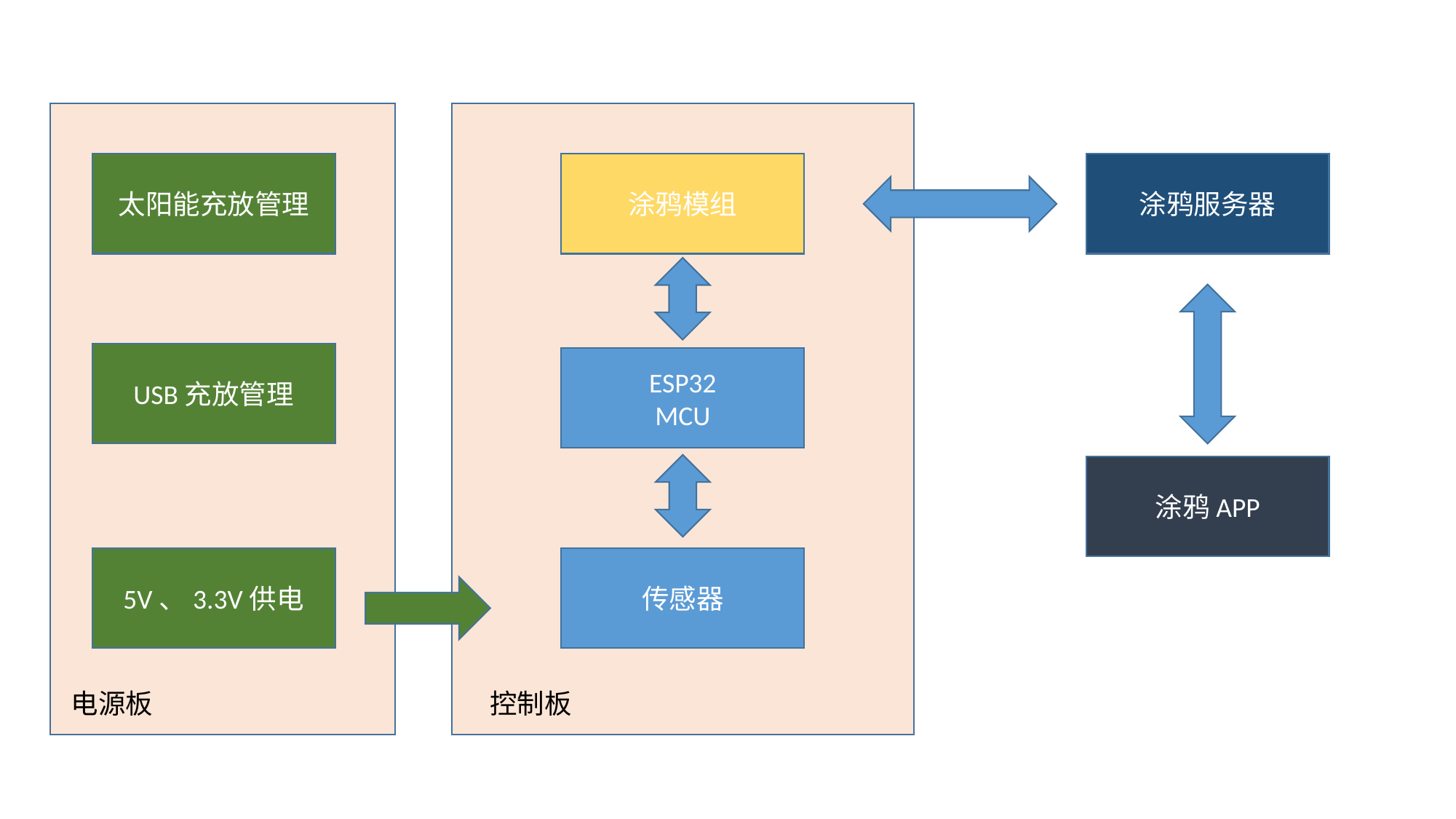

太阳能充放管理
涂鸦模组
涂鸦服务器

USB充放管理
ESP32
MCU
涂鸦APP

5V、3.3V供电
传感器

电源板
控制板